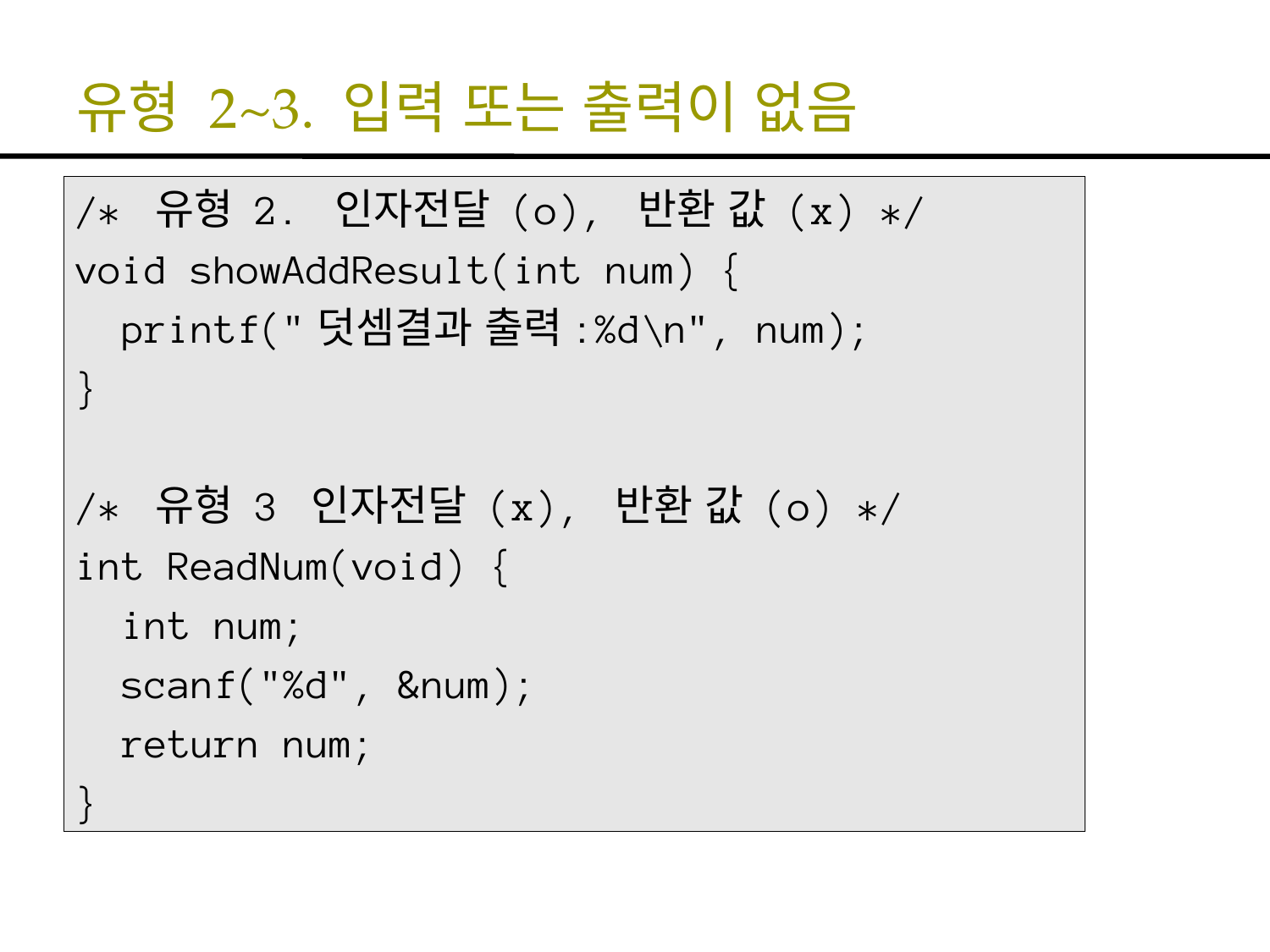

# 유형 2~3. 입력 또는 출력이 없음

/* 유형 2. 인자전달 (o), 반환 값 (x) */
void showAddResult(int num) {
  printf("덧셈결과 출력:%d\n", num);
}

/* 유형 3 인자전달 (x), 반환 값 (o) */
int ReadNum(void) {
  int num;
  scanf("%d", &num);
  return num;
}